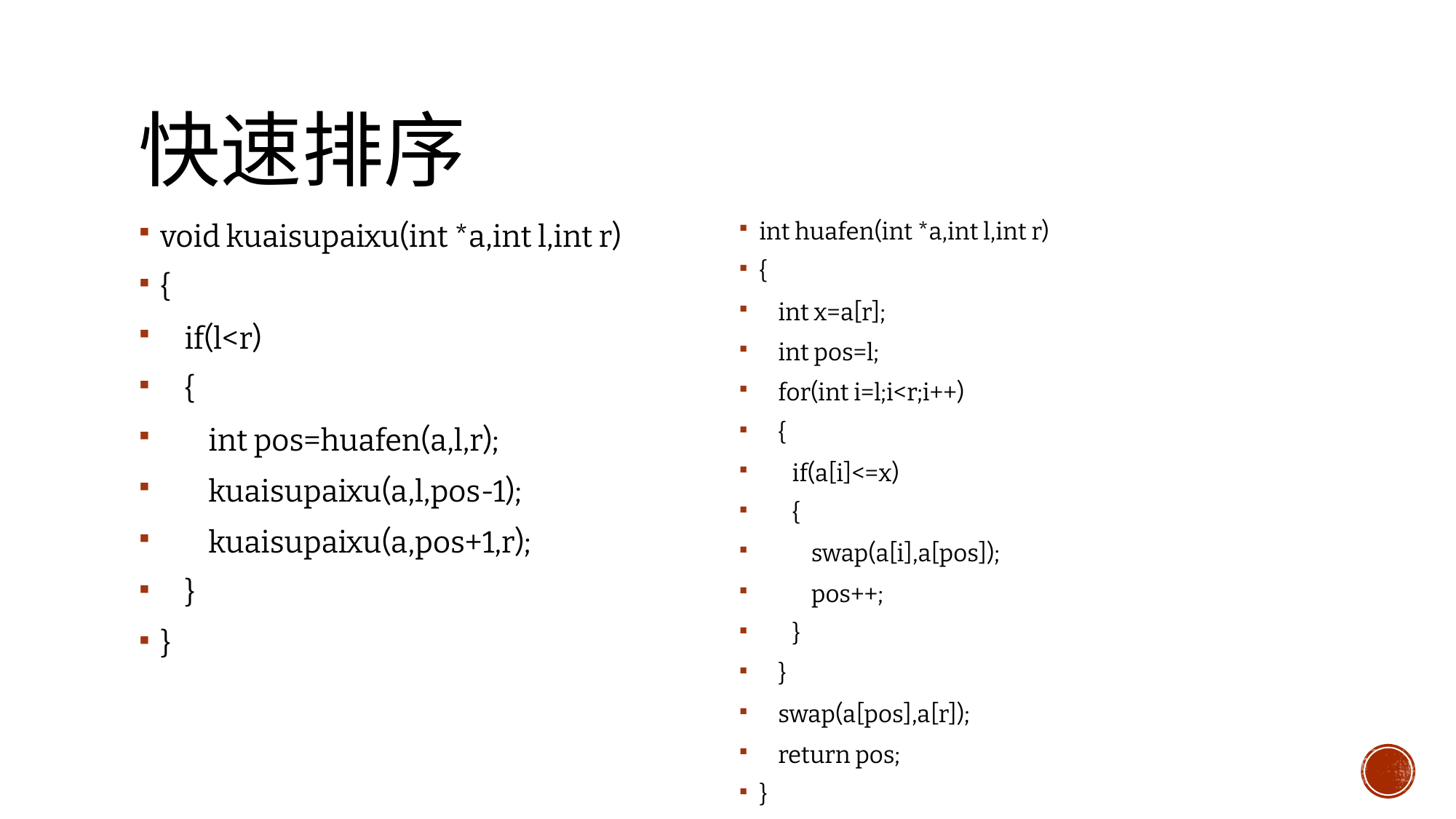

# 快速排序
int huafen(int *a,int l,int r)
{
    int x=a[r];
    int pos=l;
    for(int i=l;i<r;i++)
    {
       if(a[i]<=x)
       {
           swap(a[i],a[pos]);
           pos++;
       }
    }
    swap(a[pos],a[r]);
    return pos;
}
void kuaisupaixu(int *a,int l,int r)
{
    if(l<r)
    {
        int pos=huafen(a,l,r);
        kuaisupaixu(a,l,pos-1);
        kuaisupaixu(a,pos+1,r);
    }
}